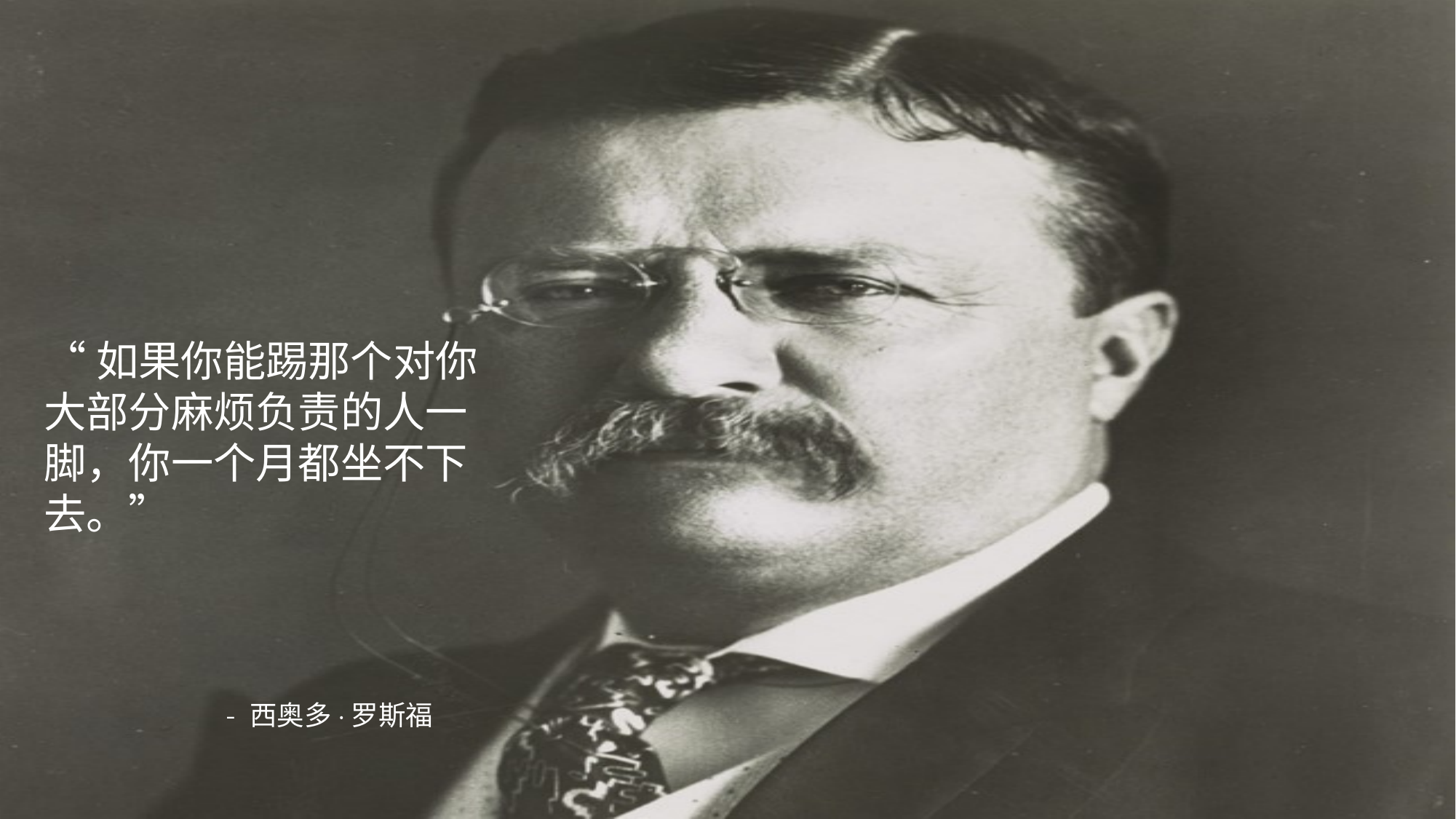

“如果你能踢那个对你大部分麻烦负责的人一脚，你一个月都坐不下去。”
- 西奥多·罗斯福